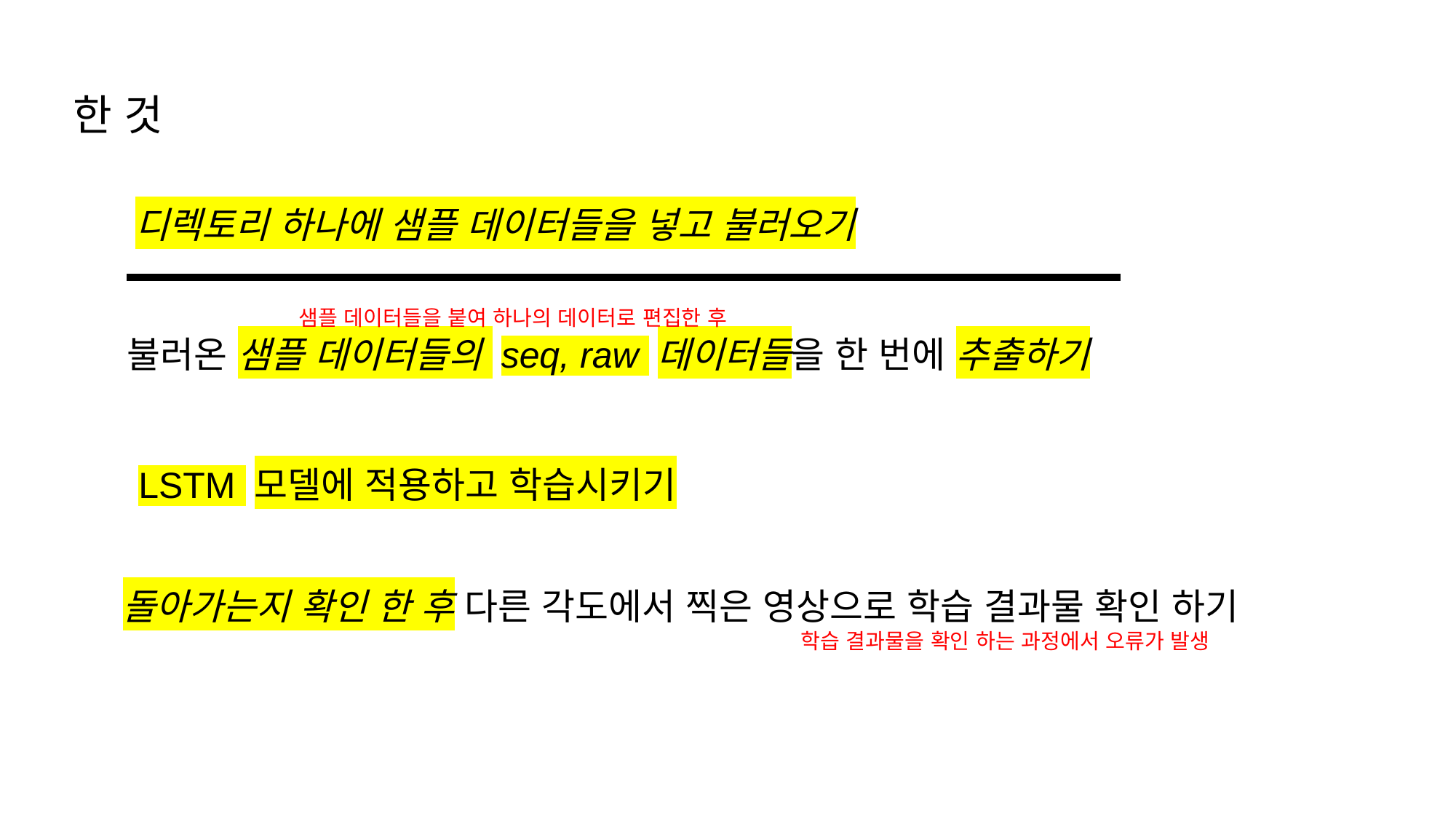

한 것
디렉토리 하나에 샘플 데이터들을 넣고 불러오기
샘플 데이터들을 붙여 하나의 데이터로 편집한 후
불러온 샘플 데이터들의 seq, raw 데이터들을 한 번에 추출하기
LSTM 모델에 적용하고 학습시키기
돌아가는지 확인 한 후 다른 각도에서 찍은 영상으로 학습 결과물 확인 하기
학습 결과물을 확인 하는 과정에서 오류가 발생